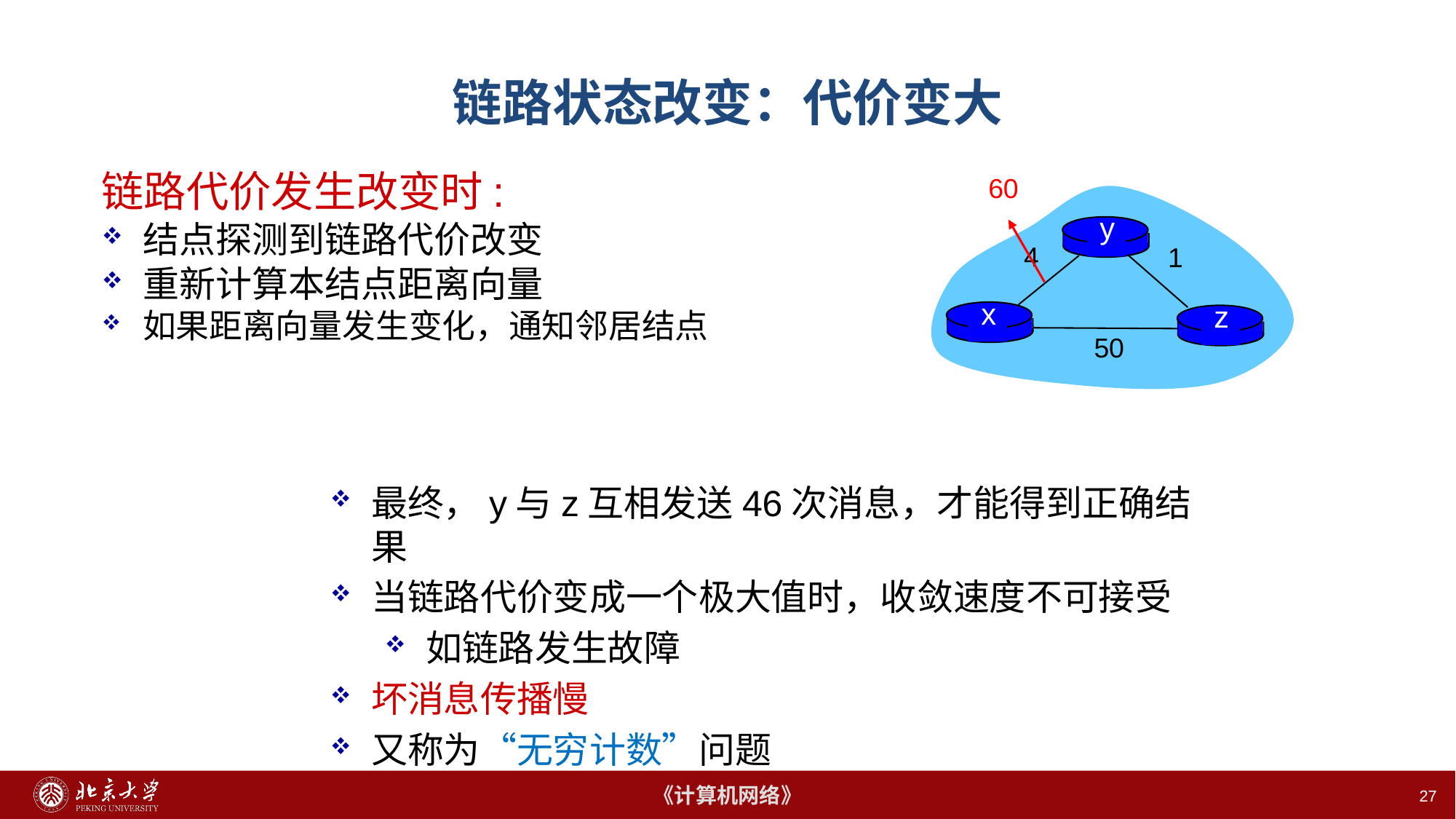

# 链路状态改变：代价变大
60

y

4
1

x

z

50

链路代价发生改变时:
结点探测到链路代价改变
重新计算本结点距离向量
如果距离向量发生变化，通知邻居结点
最终，y与z互相发送46次消息，才能得到正确结果
当链路代价变成一个极大值时，收敛速度不可接受
如链路发生故障
坏消息传播慢
又称为“无穷计数”问题
27